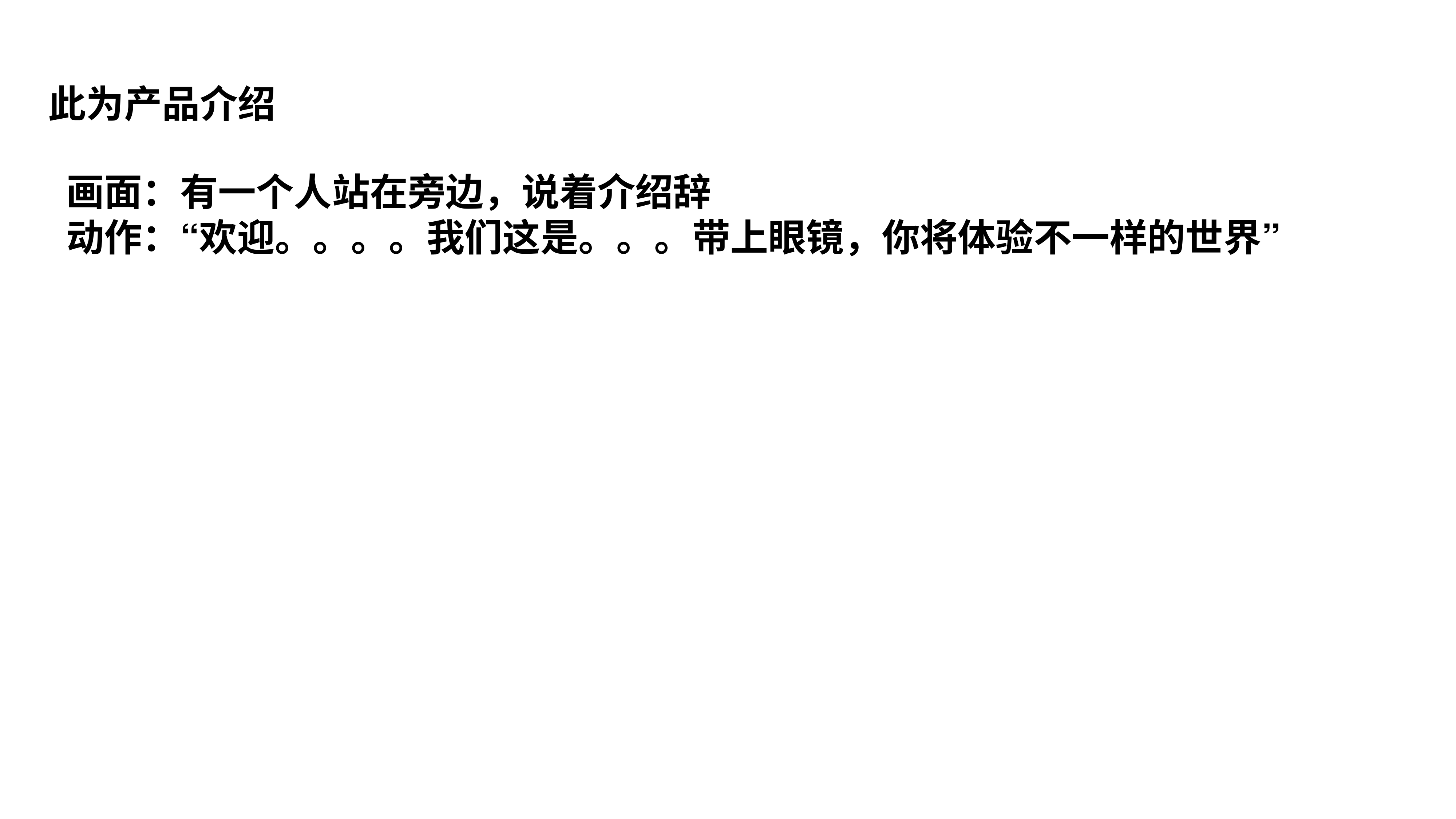

此为产品介绍
画面：有一个人站在旁边，说着介绍辞
动作：“欢迎。。。。我们这是。。。带上眼镜，你将体验不一样的世界”